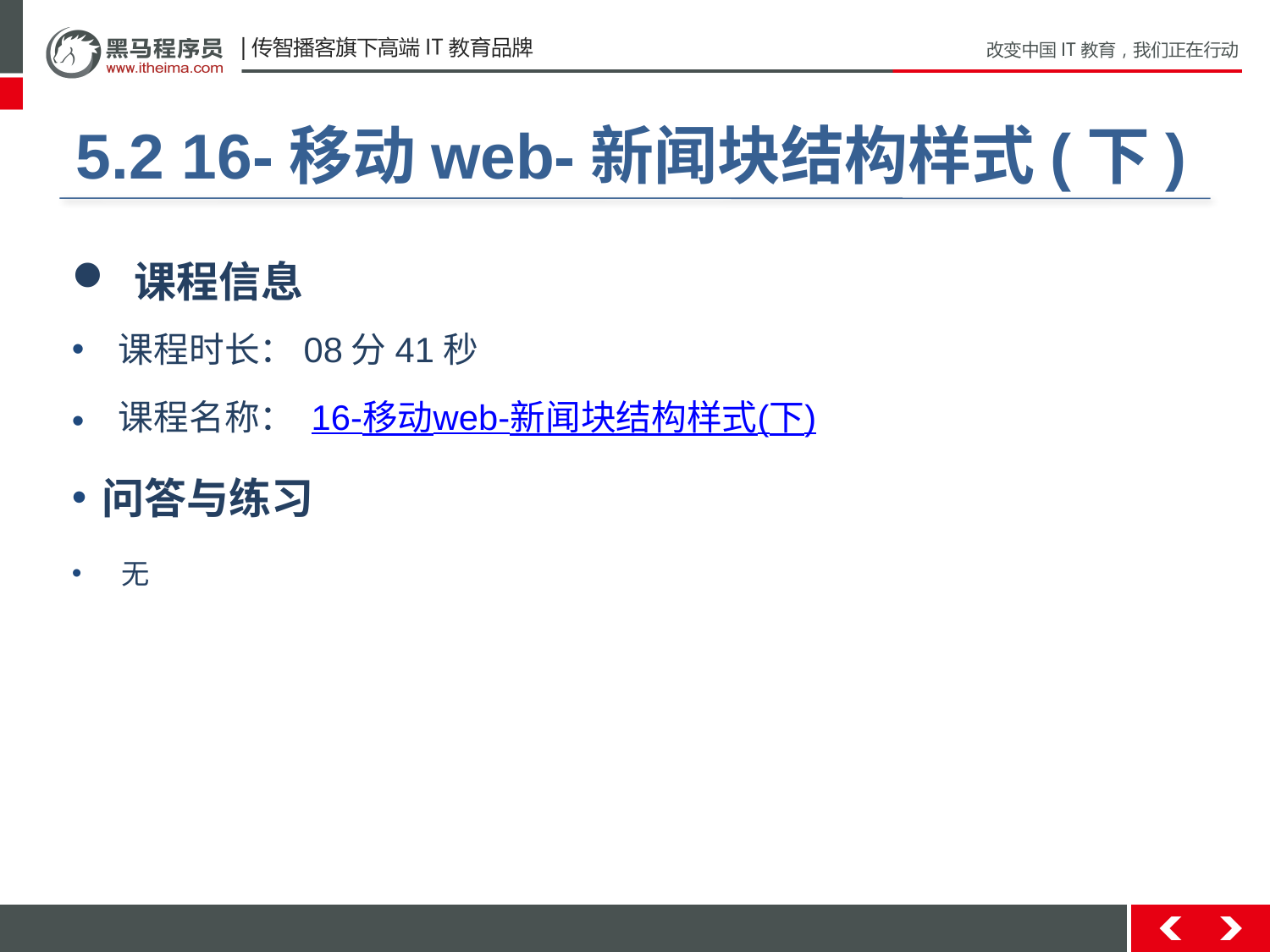

#
5.2 16-移动web-新闻块结构样式(下)
 课程信息
 课程时长：08分41秒
 课程名称： 16-移动web-新闻块结构样式(下)
问答与练习
  无